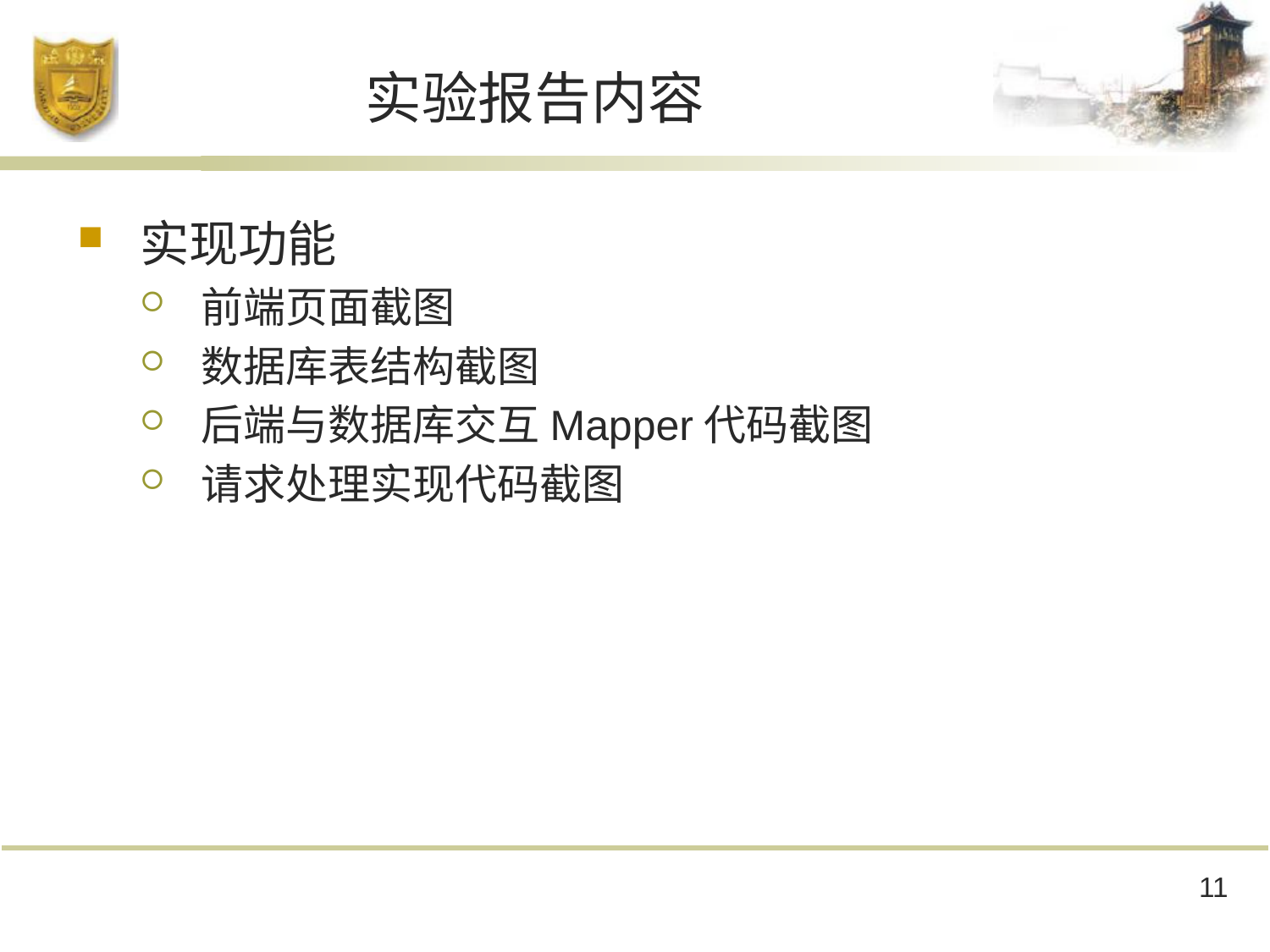

# 实验报告内容
实现功能
前端页面截图
数据库表结构截图
后端与数据库交互Mapper代码截图
请求处理实现代码截图
11